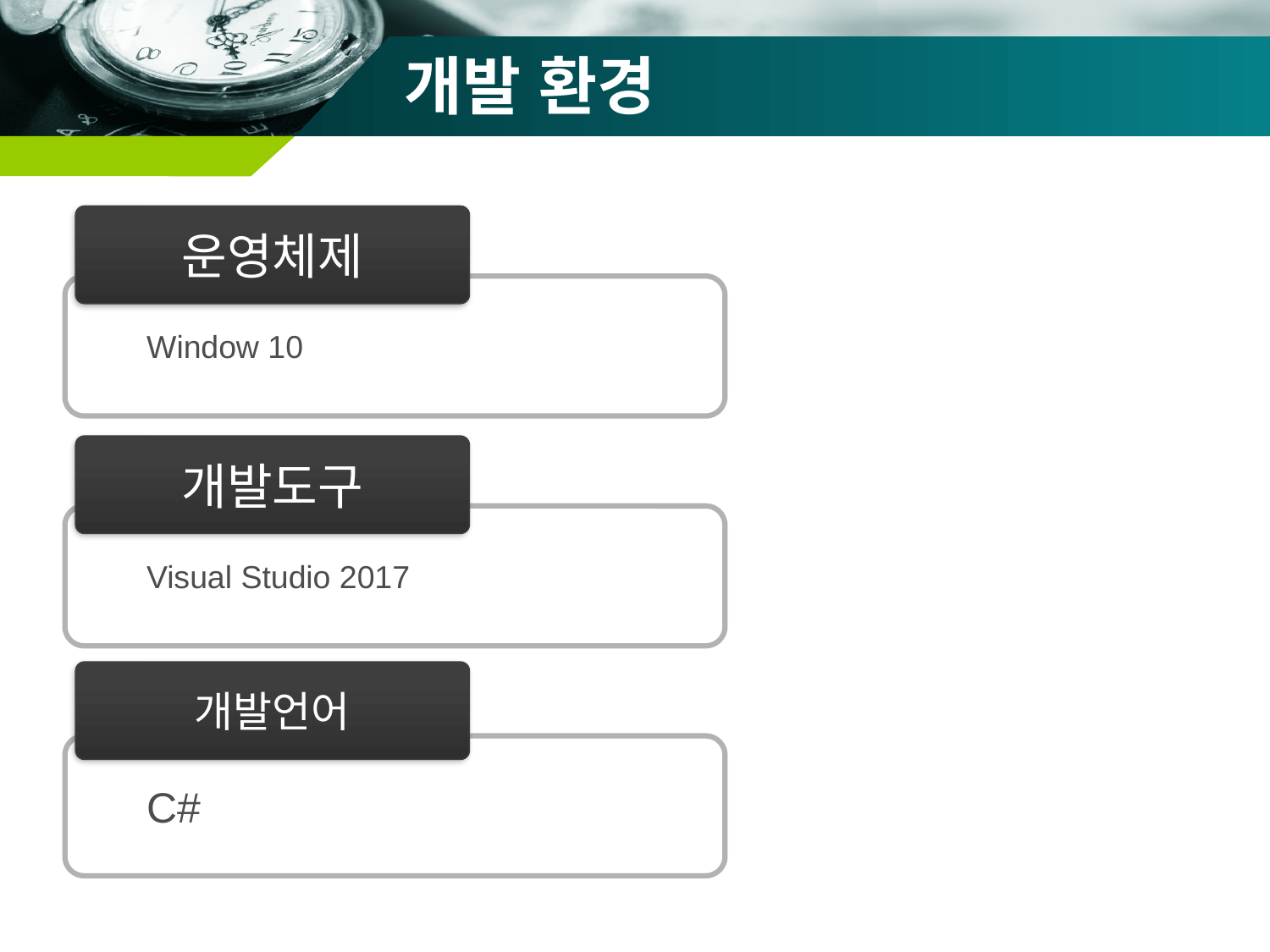

# 개발 환경
운영체제
Window 10
개발도구
Visual Studio 2017
개발언어
C#